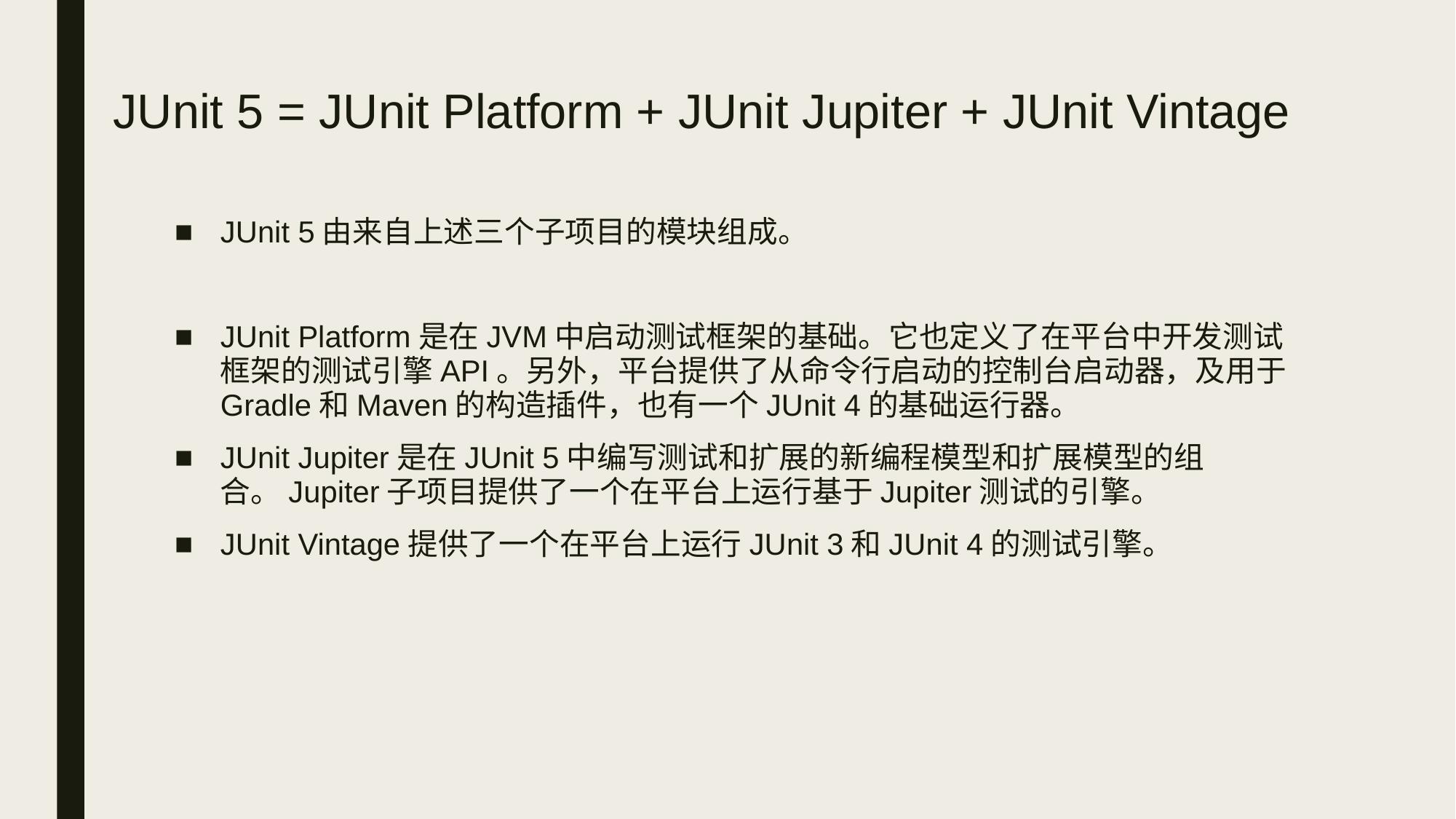

# JUnit 5 = JUnit Platform + JUnit Jupiter + JUnit Vintage
JUnit 5由来自上述三个子项目的模块组成。

JUnit Platform是在JVM中启动测试框架的基础。它也定义了在平台中开发测试框架的测试引擎API。另外，平台提供了从命令行启动的控制台启动器，及用于Gradle和Maven的构造插件，也有一个JUnit 4的基础运行器。
JUnit Jupiter是在JUnit 5中编写测试和扩展的新编程模型和扩展模型的组合。Jupiter子项目提供了一个在平台上运行基于Jupiter测试的引擎。
JUnit Vintage提供了一个在平台上运行JUnit 3和JUnit 4的测试引擎。